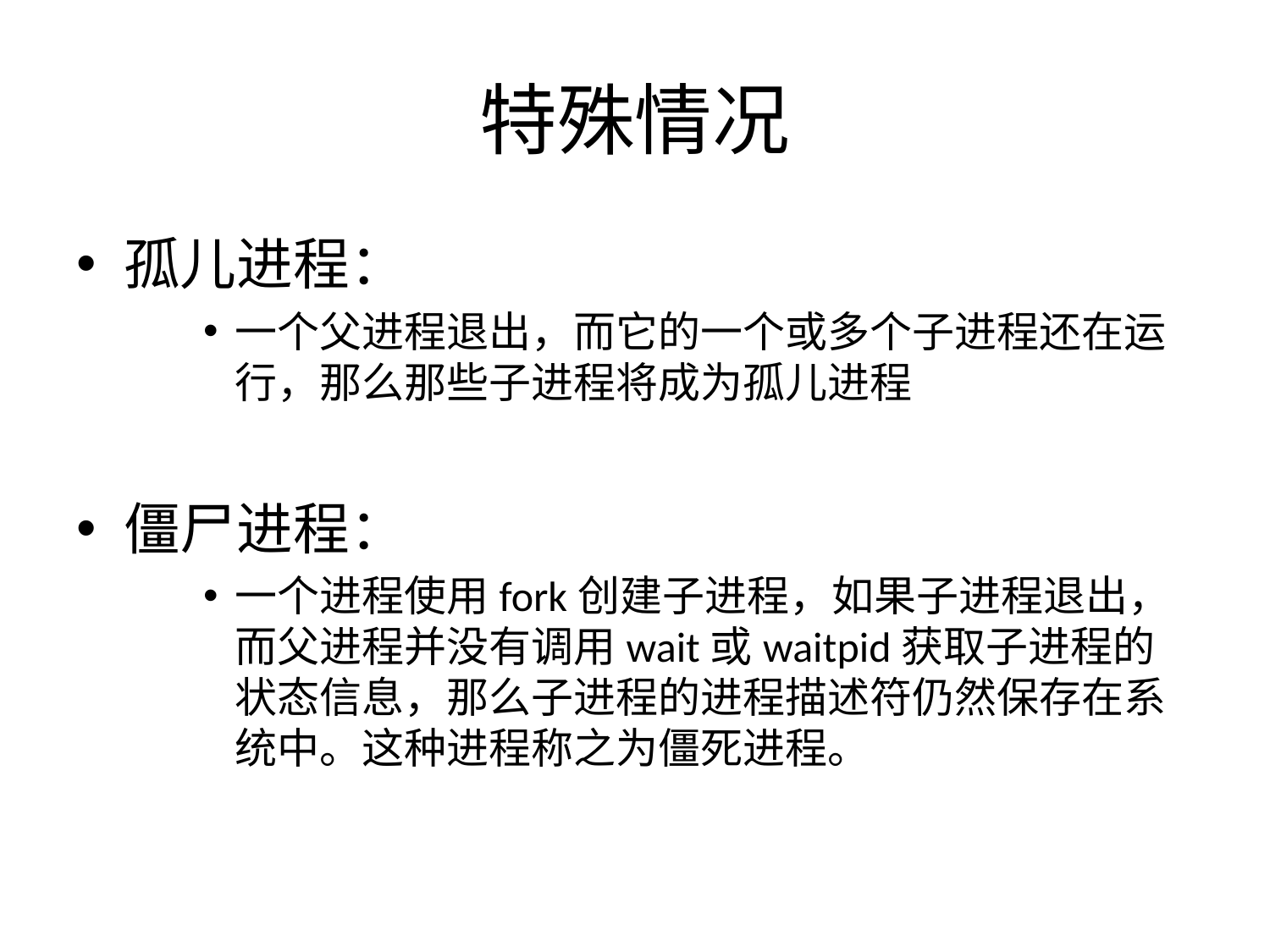

# 特殊情况
孤儿进程：
一个父进程退出，而它的一个或多个子进程还在运行，那么那些子进程将成为孤儿进程

僵尸进程：
一个进程使用fork创建子进程，如果子进程退出，而父进程并没有调用wait或waitpid获取子进程的状态信息，那么子进程的进程描述符仍然保存在系统中。这种进程称之为僵死进程。